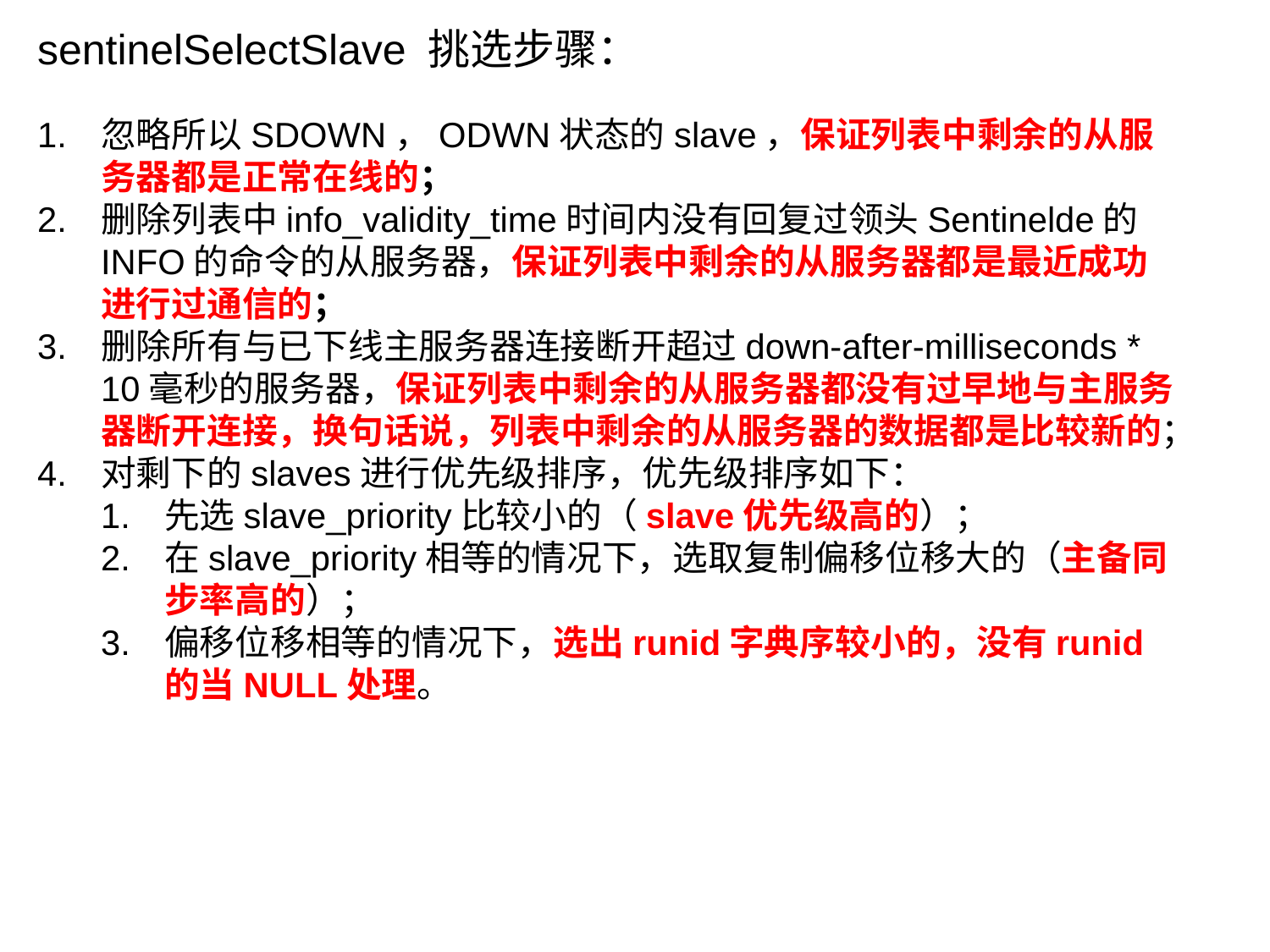

sentinelSelectSlave 挑选步骤：
忽略所以SDOWN，ODWN状态的slave，保证列表中剩余的从服务器都是正常在线的；
删除列表中info_validity_time时间内没有回复过领头Sentinelde的INFO的命令的从服务器，保证列表中剩余的从服务器都是最近成功进行过通信的；
删除所有与已下线主服务器连接断开超过down-after-milliseconds * 10毫秒的服务器，保证列表中剩余的从服务器都没有过早地与主服务器断开连接，换句话说，列表中剩余的从服务器的数据都是比较新的；
对剩下的slaves进行优先级排序，优先级排序如下：
先选slave_priority比较小的（slave优先级高的）；
在slave_priority相等的情况下，选取复制偏移位移大的（主备同步率高的）；
偏移位移相等的情况下，选出runid字典序较小的，没有runid的当NULL处理。